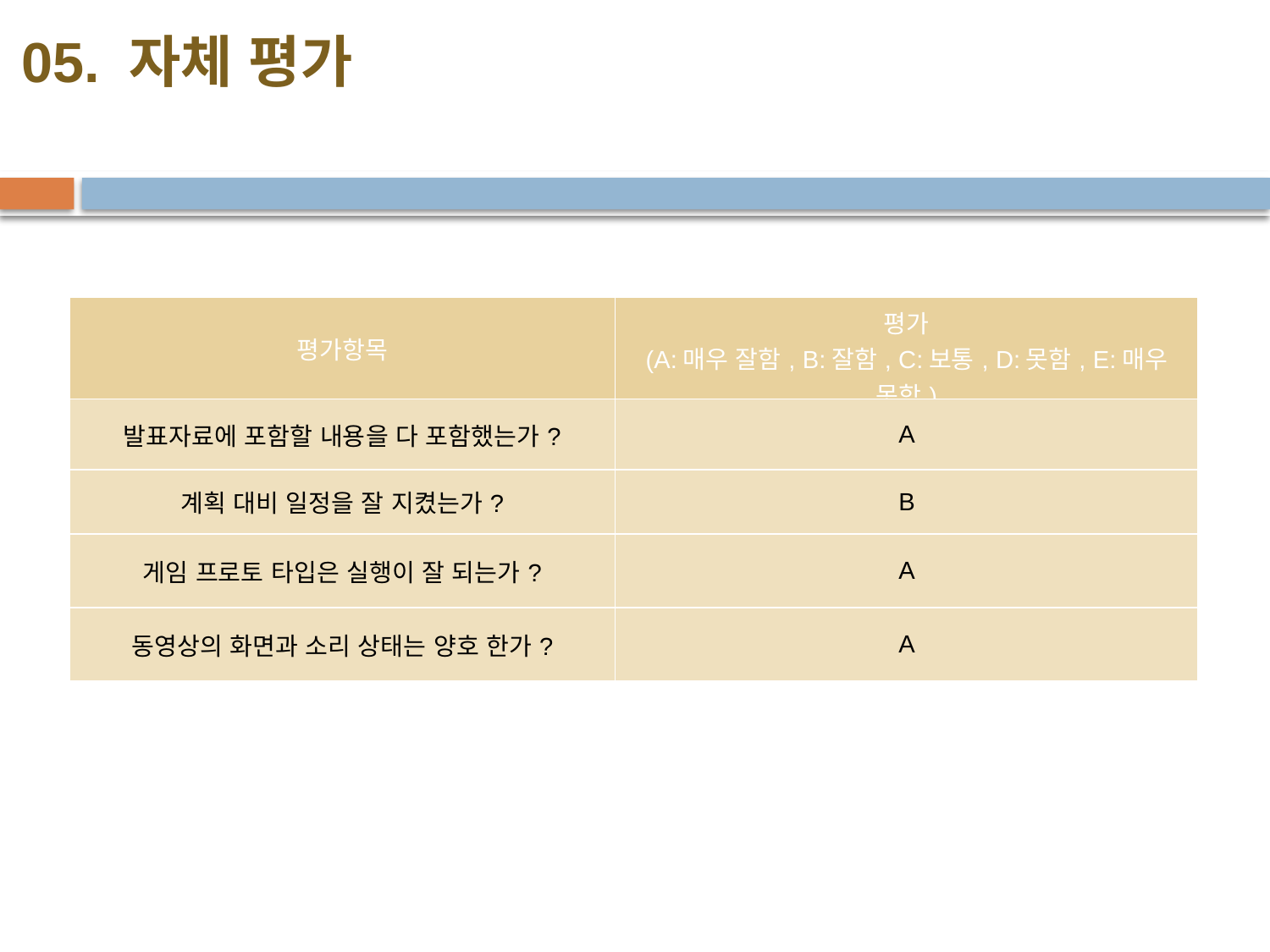

05. 자체 평가
| 평가항목 | 평가 (A:매우 잘함, B:잘함, C:보통, D:못함, E:매우 못함) |
| --- | --- |
| 발표자료에 포함할 내용을 다 포함했는가? | A |
| 계획 대비 일정을 잘 지켰는가? | B |
| 게임 프로토 타입은 실행이 잘 되는가? | A |
| 동영상의 화면과 소리 상태는 양호 한가? | A |